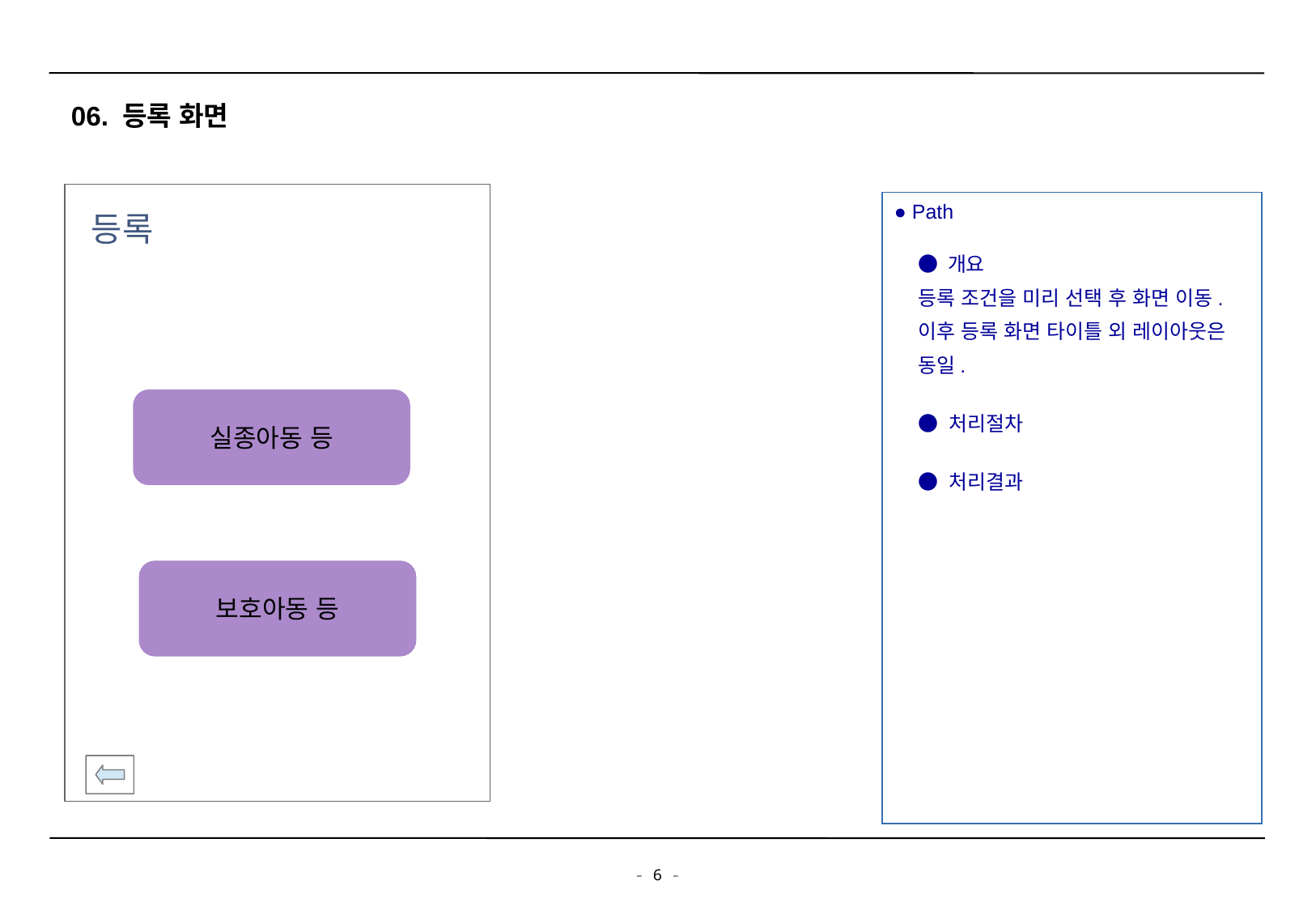

06. 등록 화면

등록
● Path

● 개요
등록 조건을 미리 선택 후 화면 이동.  이후 등록 화면 타이틀 외 레이아웃은 동일.

● 처리절차

● 처리결과

실종아동 등
보호아동 등